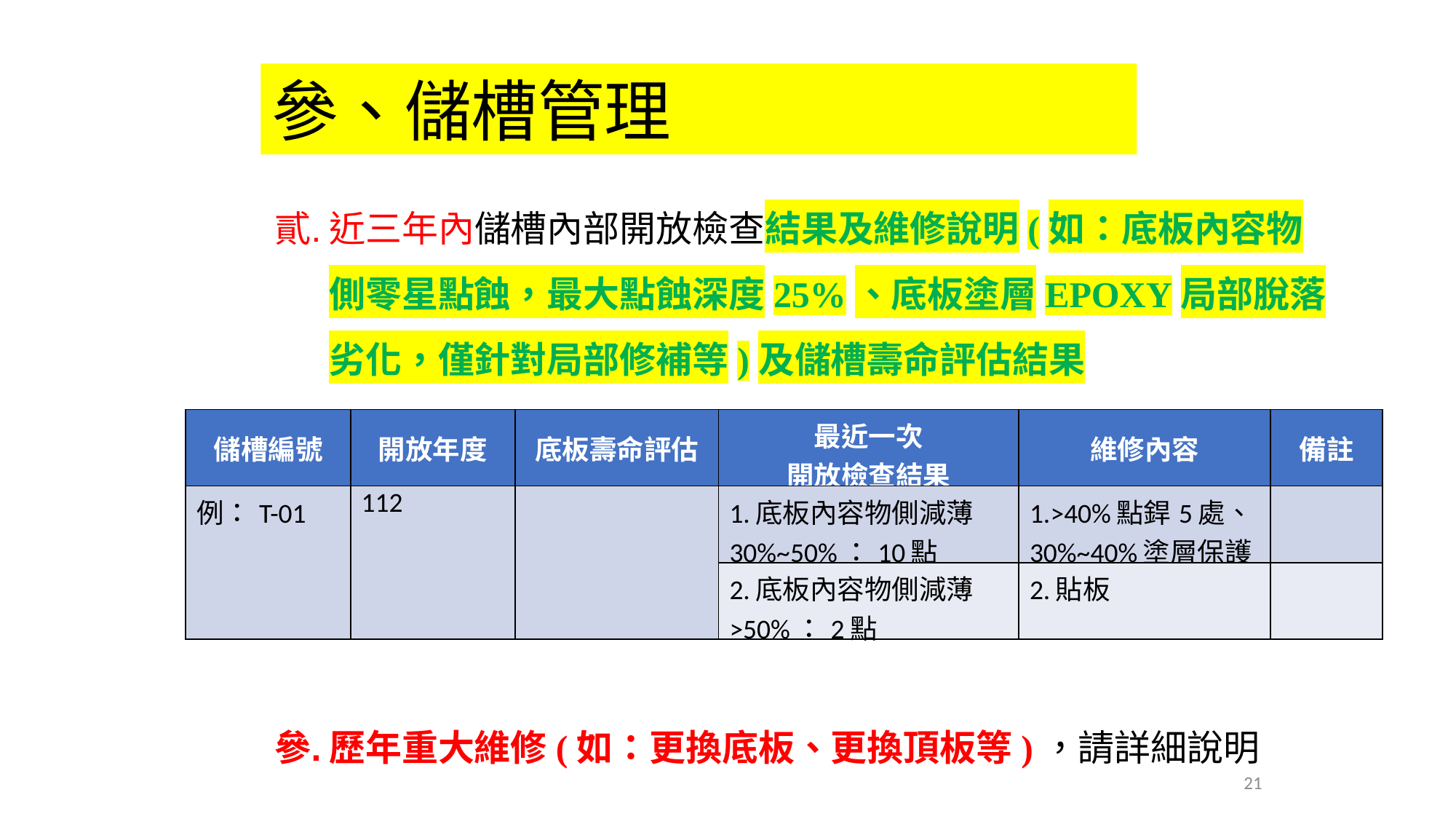

參、儲槽管理
近三年內儲槽內部開放檢查結果及維修說明(如：底板內容物側零星點蝕，最大點蝕深度25%、底板塗層EPOXY局部脫落劣化，僅針對局部修補等)及儲槽壽命評估結果

歷年重大維修(如：更換底板、更換頂板等)，請詳細說明
| 儲槽編號 | 開放年度 | 底板壽命評估 | 最近一次 開放檢查結果 | 維修內容 | 備註 |
| --- | --- | --- | --- | --- | --- |
| 例：T-01 | 112 |  | 1.底板內容物側減薄30%~50%：10點 | 1.>40%點銲5處、30%~40%塗層保護 |  |
|  |  |  | 2.底板內容物側減薄>50%：2點 | 2.貼板 |  |
21